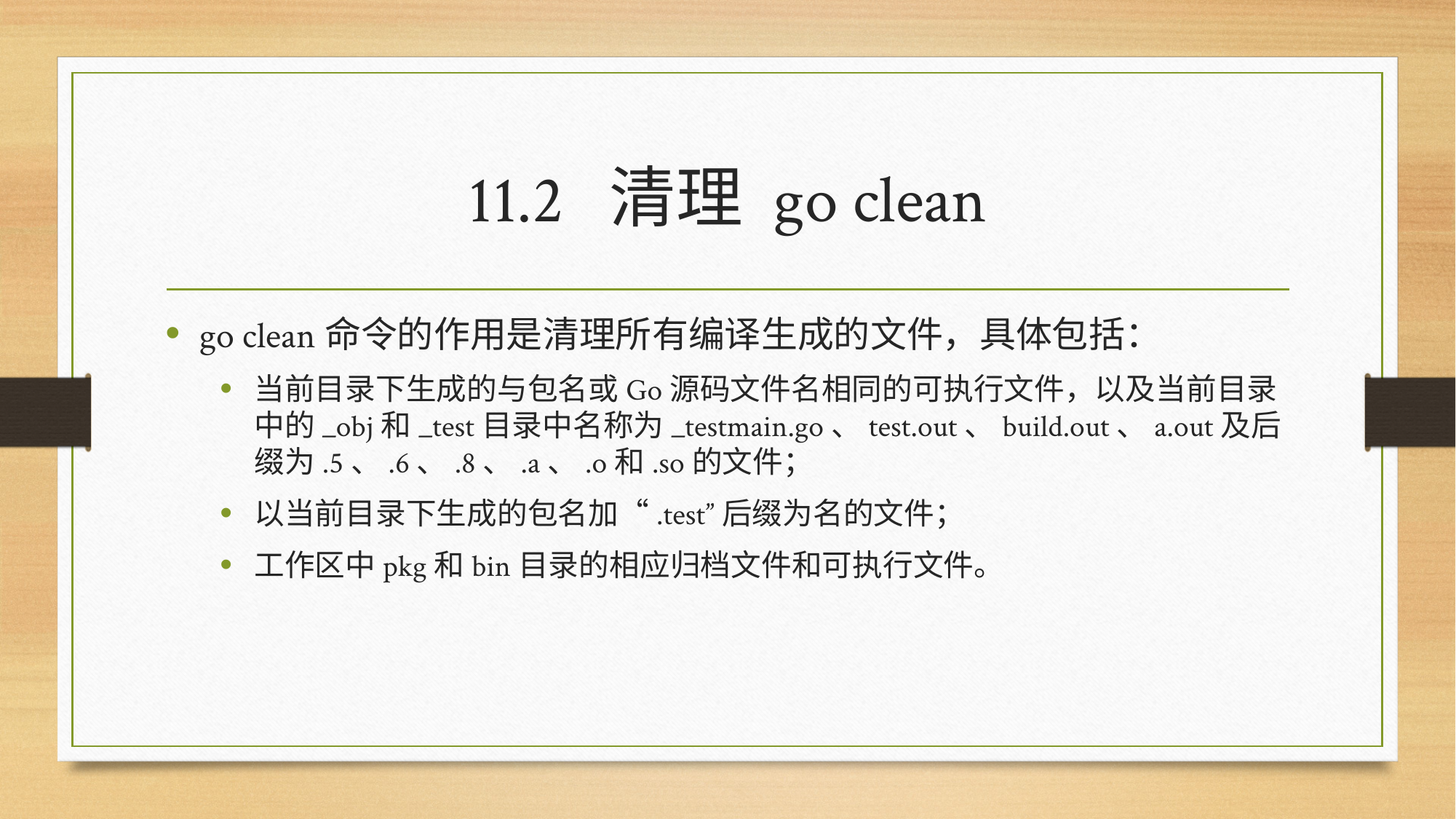

# 11.2  清理 go clean
go clean命令的作用是清理所有编译生成的文件，具体包括：
当前目录下生成的与包名或Go源码文件名相同的可执行文件，以及当前目录中的_obj和_test目录中名称为_testmain.go、test.out、build.out、a.out及后缀为.5、.6、.8、.a、.o和.so的文件；
以当前目录下生成的包名加“.test”后缀为名的文件；
工作区中pkg和bin目录的相应归档文件和可执行文件。